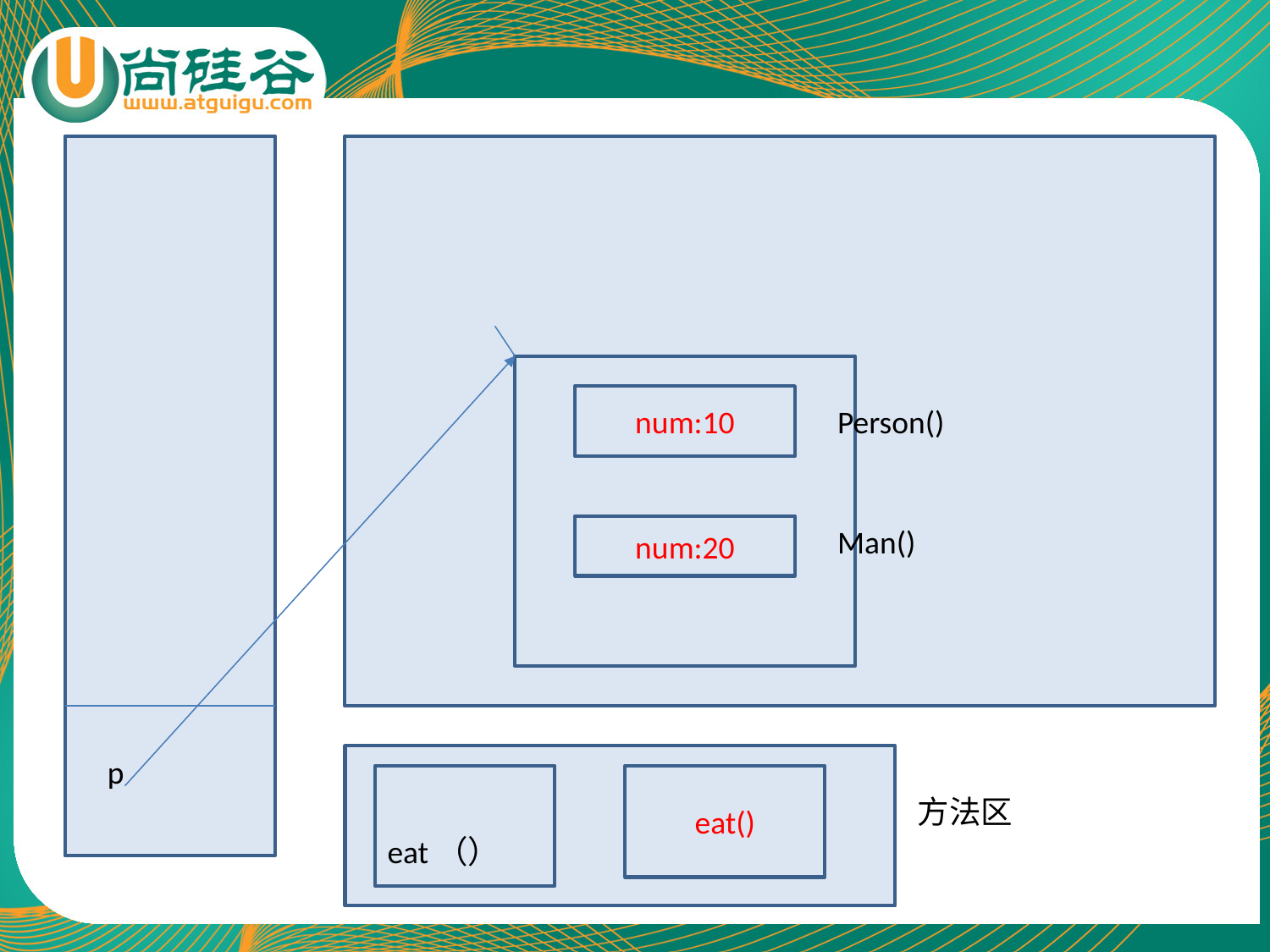

num:10
Person()
num:20
Man()
p

eat()
方法区
eat（）